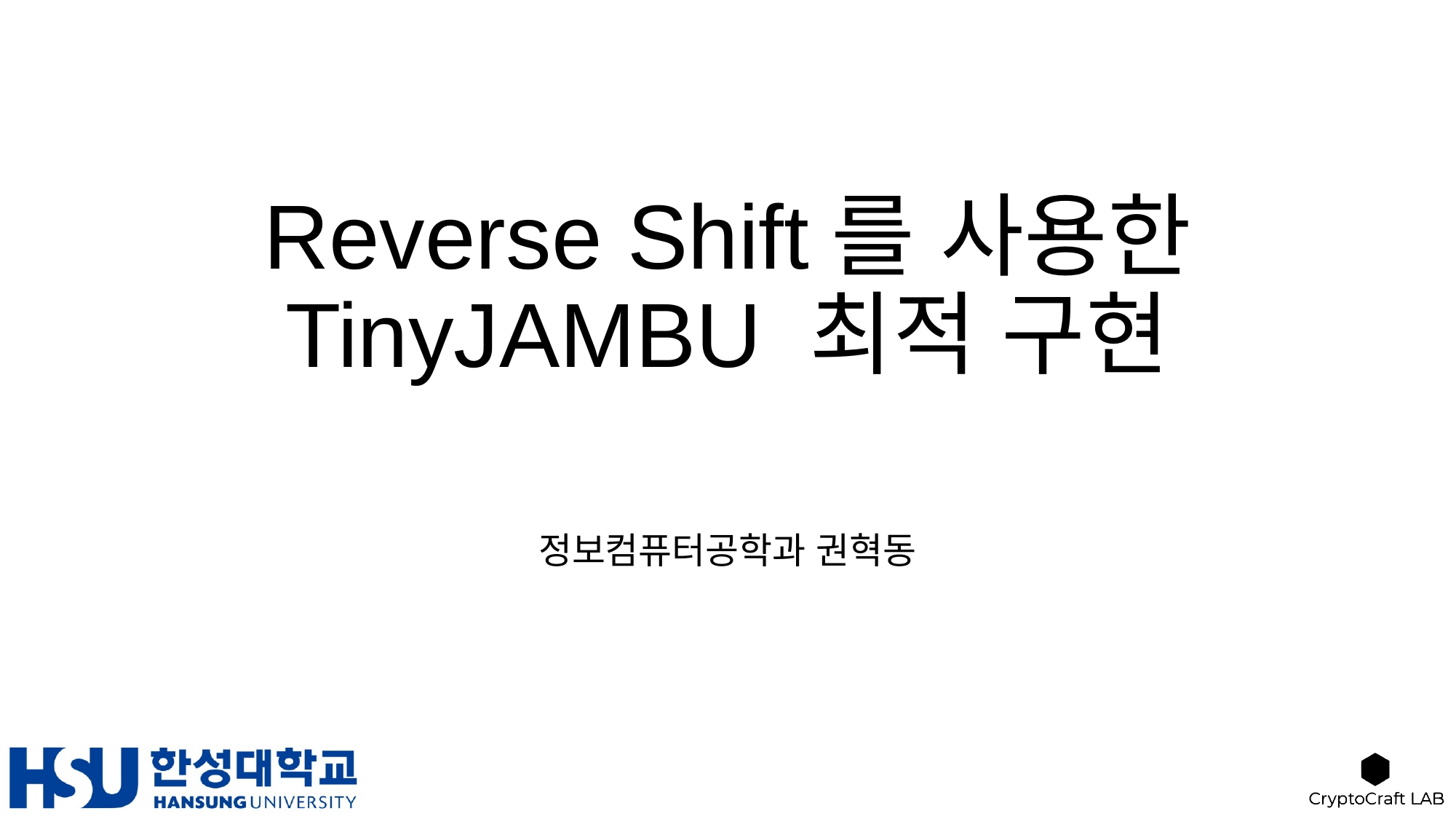

# Reverse Shift를 사용한 TinyJAMBU 최적 구현
정보컴퓨터공학과 권혁동